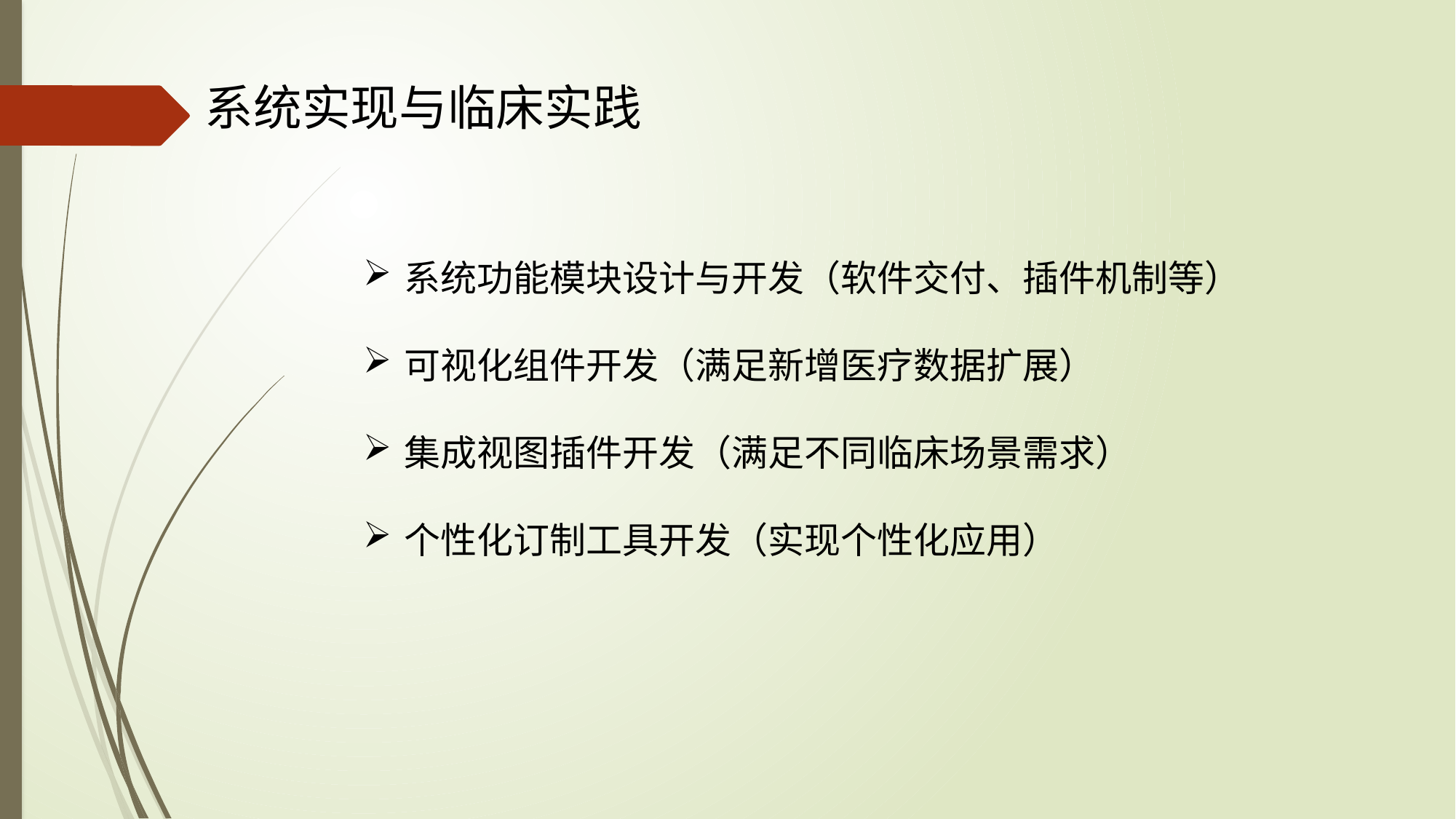

系统实现与临床实践
系统功能模块设计与开发（软件交付、插件机制等）

可视化组件开发（满足新增医疗数据扩展）

集成视图插件开发（满足不同临床场景需求）

个性化订制工具开发（实现个性化应用）